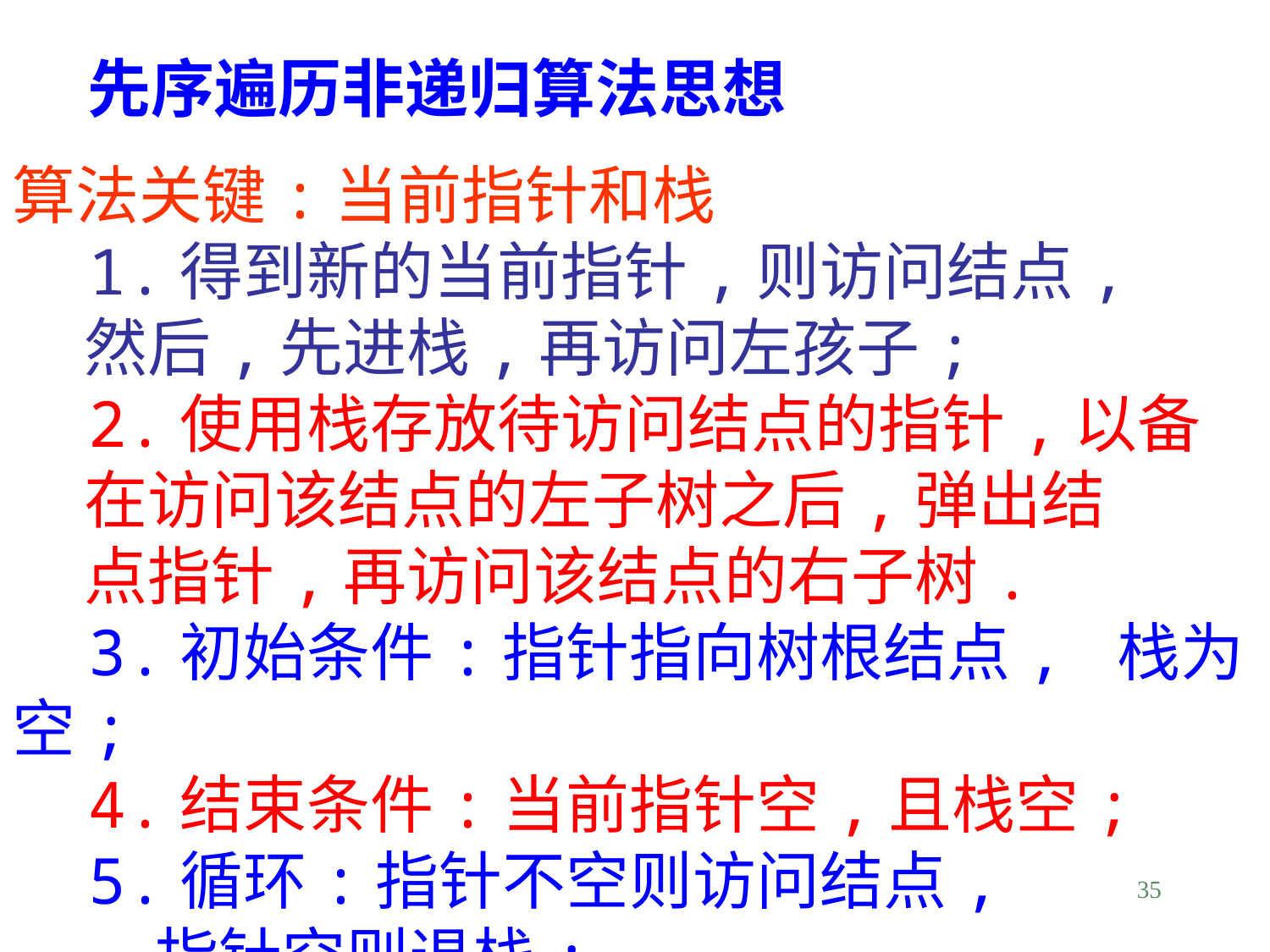

先序遍历非递归算法思想
算法关键:当前指针和栈
  1.得到新的当前指针,则访问结点,
    然后,先进栈,再访问左孩子;
  2.使用栈存放待访问结点的指针,以备
    在访问该结点的左子树之后,弹出结
    点指针,再访问该结点的右子树.
  3.初始条件:指针指向树根结点, 栈为空;
  4.结束条件:当前指针空,且栈空;
  5.循环:指针不空则访问结点,
         指针空则退栈;
35